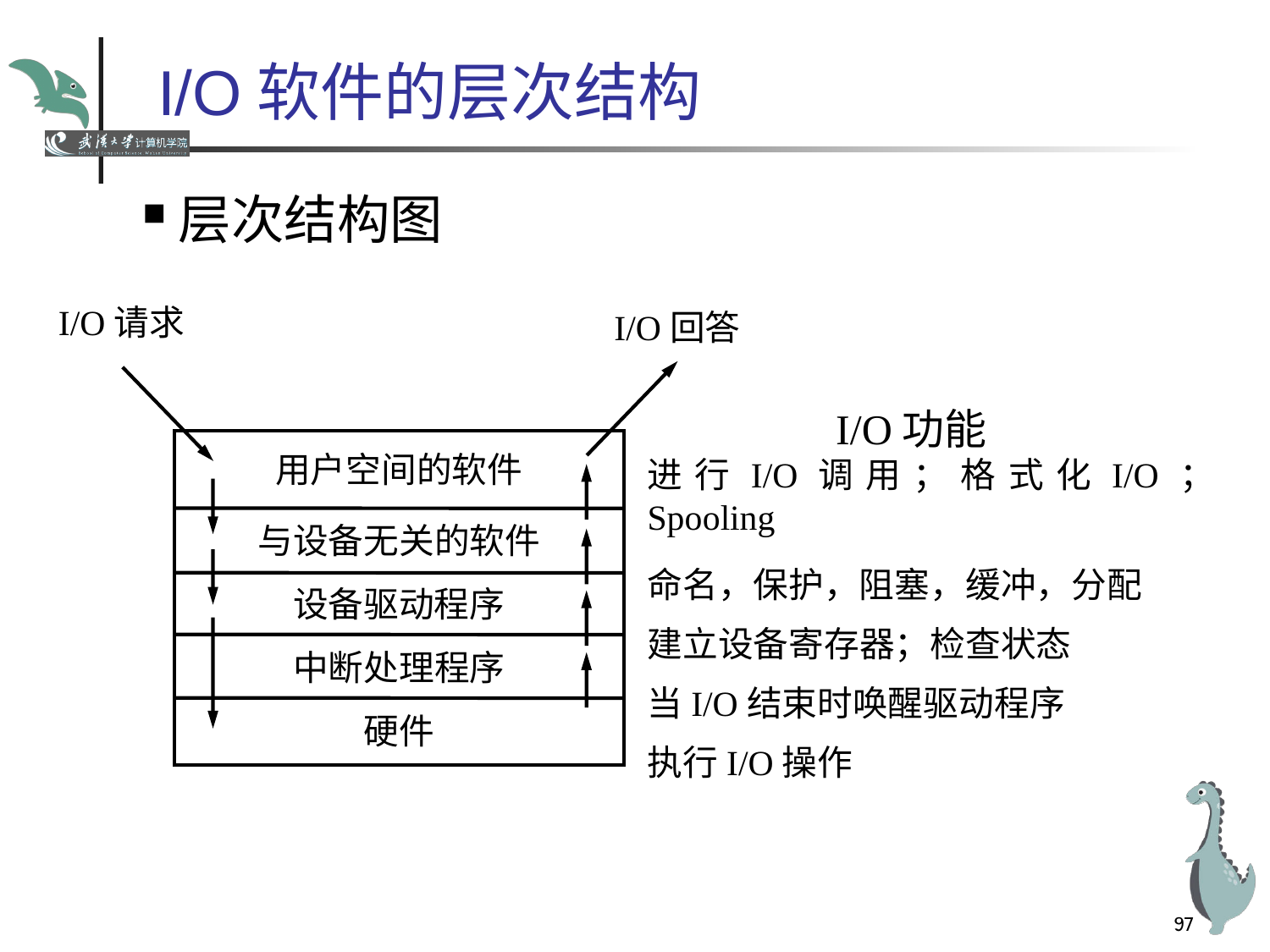

# I/O软件的层次结构
层次结构图
I/O请求
I/O回答

                     I/O功能
进行I/O调用；格式化I/O；Spooling

命名，保护，阻塞，缓冲，分配

建立设备寄存器；检查状态

当I/O结束时唤醒驱动程序

执行I/O操作
用户空间的软件

与设备无关的软件

设备驱动程序

中断处理程序

硬件

97